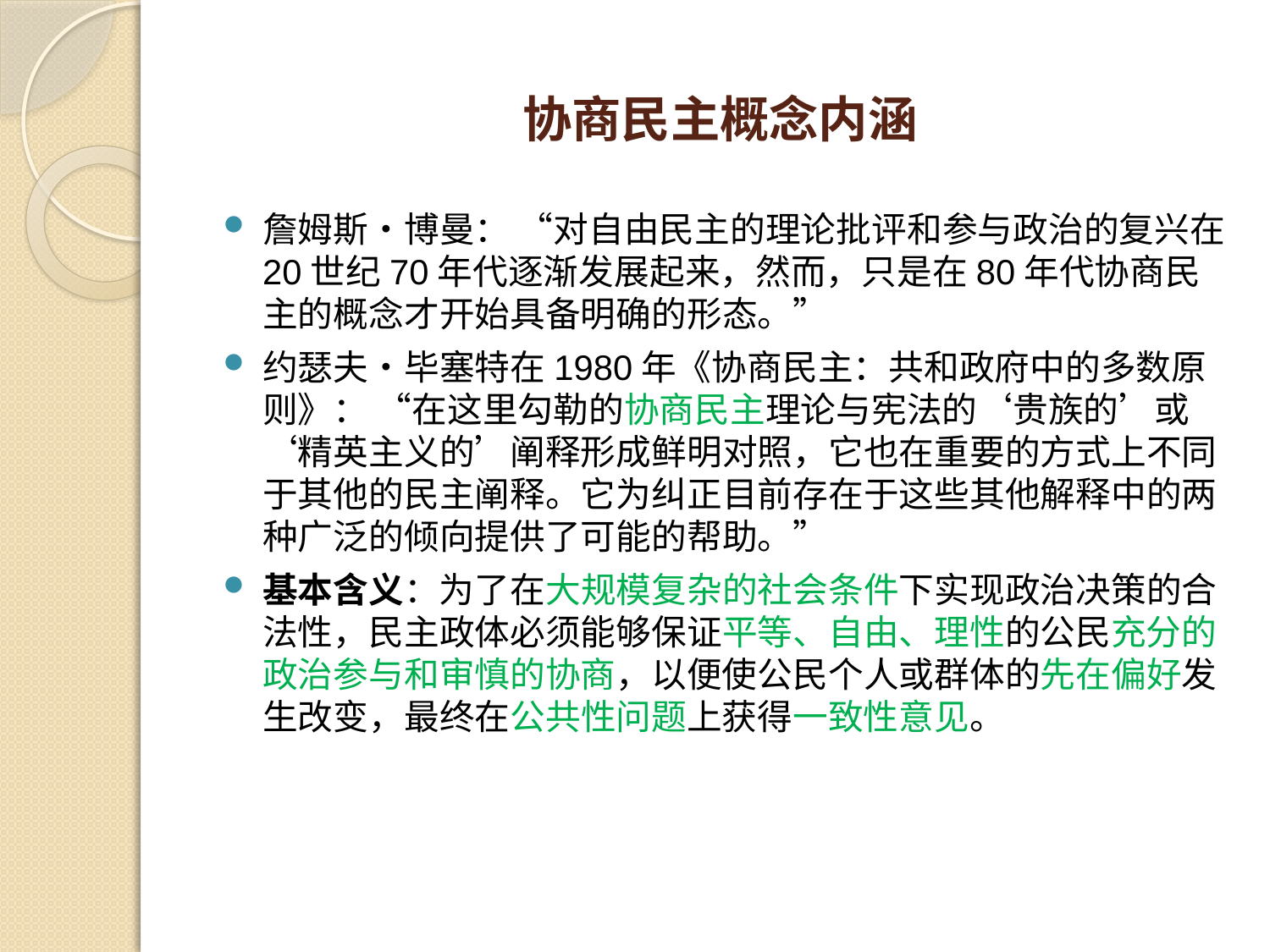

# 协商民主概念内涵
詹姆斯•博曼： “对自由民主的理论批评和参与政治的复兴在20世纪70年代逐渐发展起来，然而，只是在80年代协商民主的概念才开始具备明确的形态。”
约瑟夫•毕塞特在1980年《协商民主：共和政府中的多数原则》： “在这里勾勒的协商民主理论与宪法的‘贵族的’或‘精英主义的’阐释形成鲜明对照，它也在重要的方式上不同于其他的民主阐释。它为纠正目前存在于这些其他解释中的两种广泛的倾向提供了可能的帮助。”
基本含义：为了在大规模复杂的社会条件下实现政治决策的合法性，民主政体必须能够保证平等、自由、理性的公民充分的政治参与和审慎的协商，以便使公民个人或群体的先在偏好发生改变，最终在公共性问题上获得一致性意见。